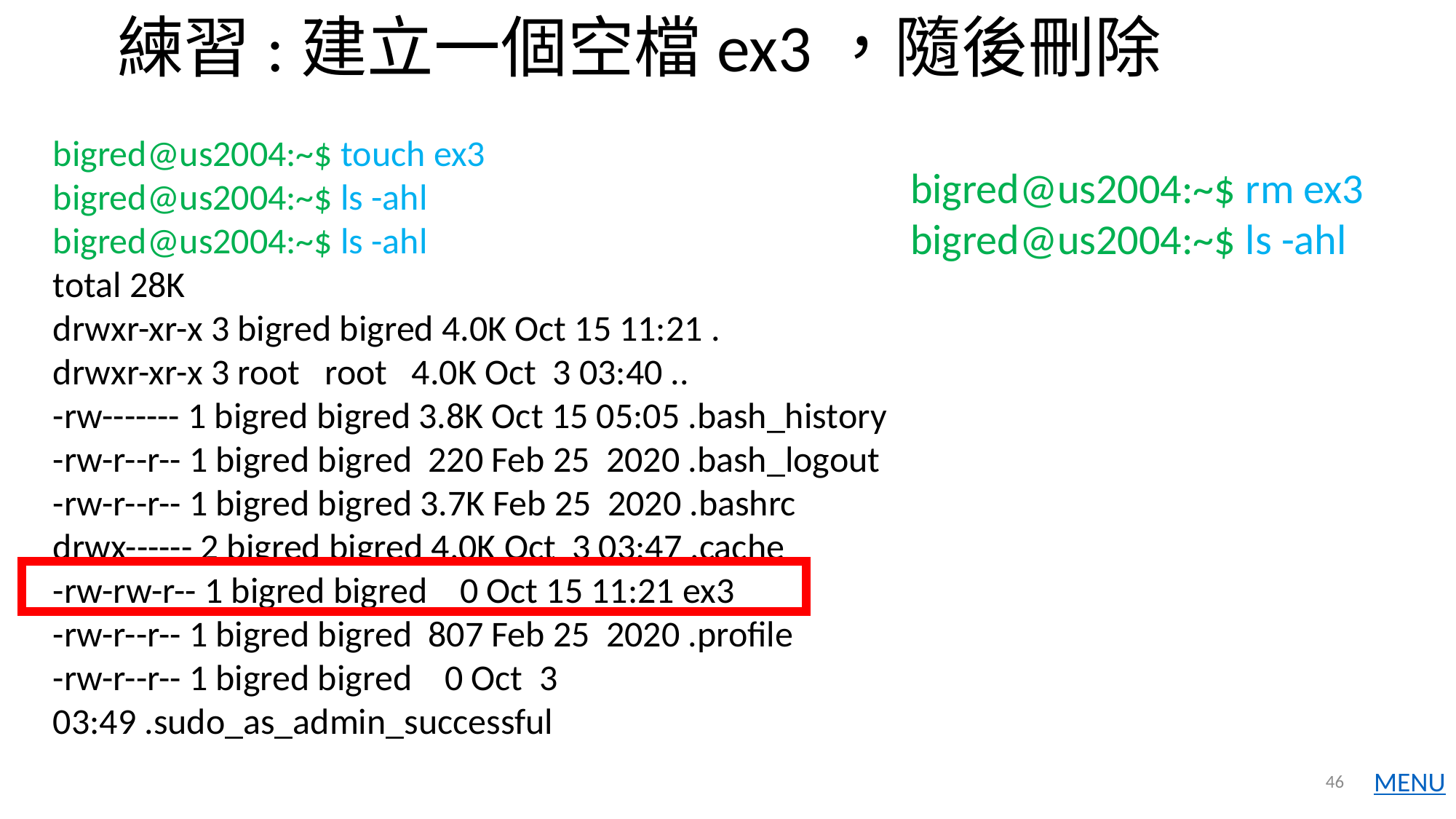

# 練習:建立一個空檔ex3，隨後刪除
bigred@us2004:~$ touch ex3
bigred@us2004:~$ ls -ahl
bigred@us2004:~$ ls -ahl
total 28K
drwxr-xr-x 3 bigred bigred 4.0K Oct 15 11:21 .
drwxr-xr-x 3 root   root   4.0K Oct  3 03:40 ..
-rw------- 1 bigred bigred 3.8K Oct 15 05:05 .bash_history
-rw-r--r-- 1 bigred bigred  220 Feb 25  2020 .bash_logout
-rw-r--r-- 1 bigred bigred 3.7K Feb 25  2020 .bashrc
drwx------ 2 bigred bigred 4.0K Oct  3 03:47 .cache
-rw-rw-r-- 1 bigred bigred    0 Oct 15 11:21 ex3
-rw-r--r-- 1 bigred bigred  807 Feb 25  2020 .profile
-rw-r--r-- 1 bigred bigred    0 Oct  3 03:49 .sudo_as_admin_successful

bigred@us2004:~$ rm ex3
bigred@us2004:~$ ls -ahl

46